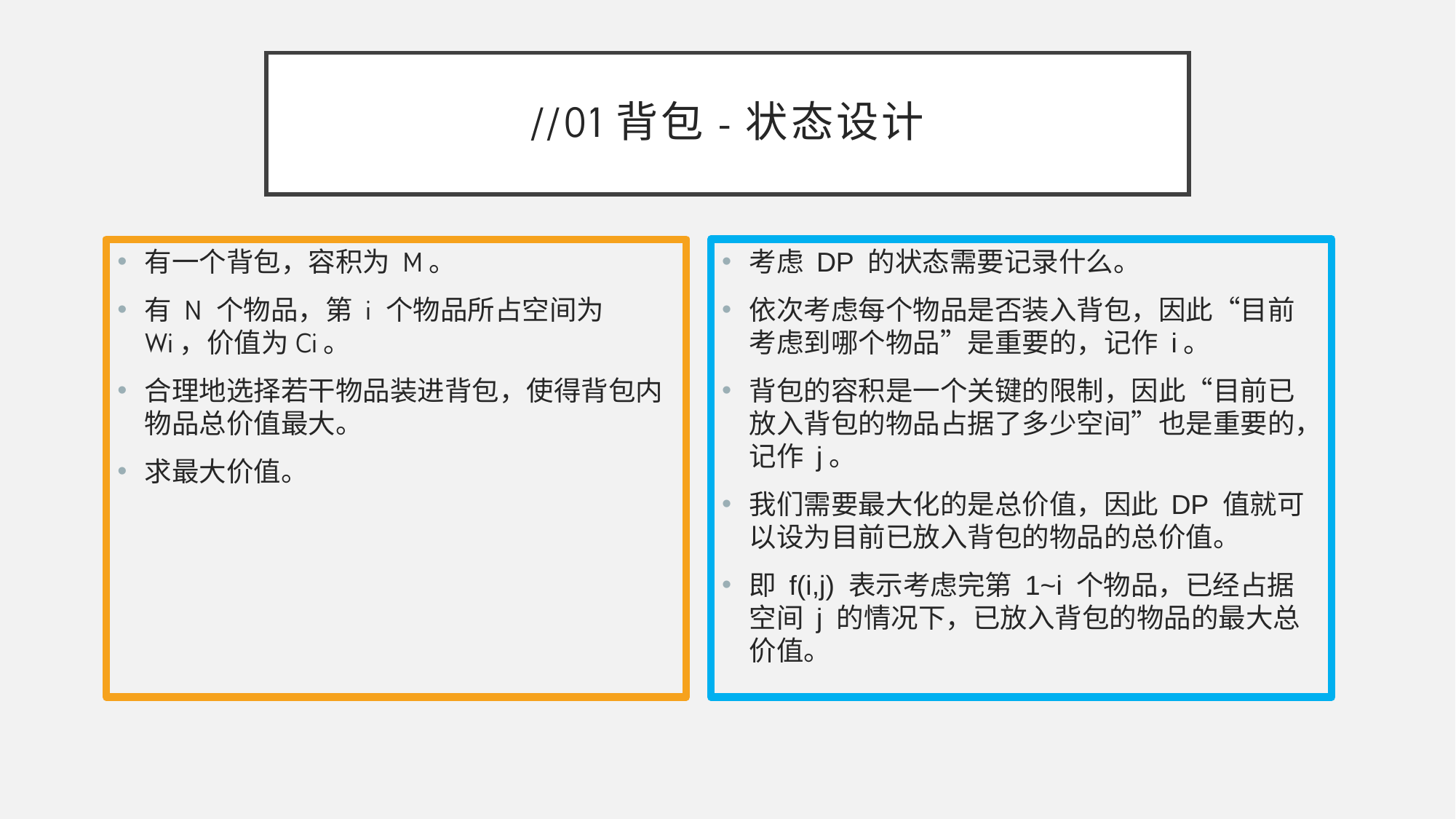

# //01背包-状态设计
有一个背包，容积为 M。
有 N 个物品，第 i 个物品所占空间为 Wi，价值为Ci。
合理地选择若干物品装进背包，使得背包内物品总价值最大。
求最大价值。
考虑 DP 的状态需要记录什么。
依次考虑每个物品是否装入背包，因此“目前考虑到哪个物品”是重要的，记作 i。
背包的容积是一个关键的限制，因此“目前已放入背包的物品占据了多少空间”也是重要的，记作 j。
我们需要最大化的是总价值，因此 DP 值就可以设为目前已放入背包的物品的总价值。
即 f(i,j) 表示考虑完第 1~i 个物品，已经占据空间 j 的情况下，已放入背包的物品的最大总价值。